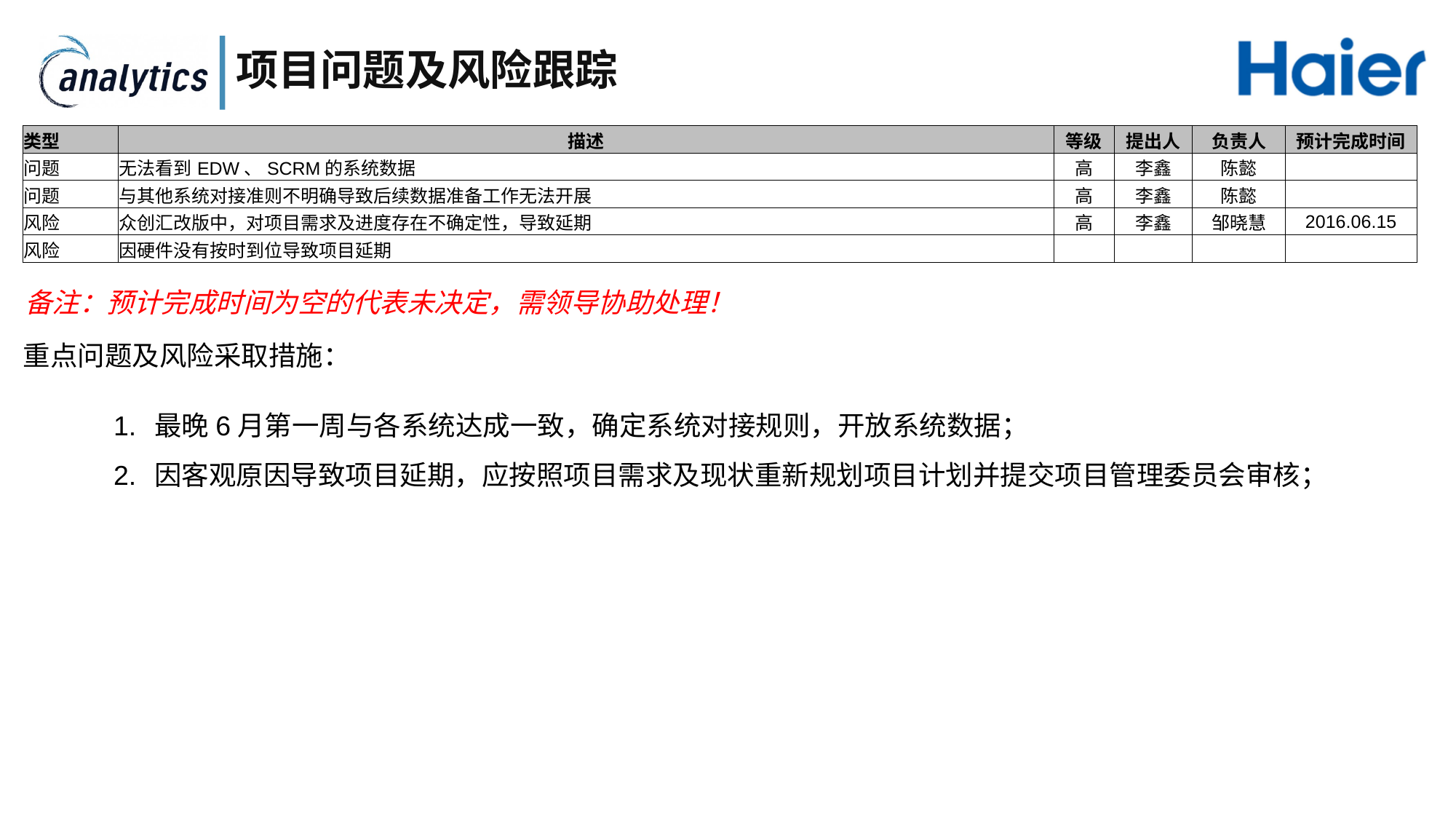

# 项目问题及风险跟踪
| 类型 | 描述 | 等级 | 提出人 | 负责人 | 预计完成时间 |
| --- | --- | --- | --- | --- | --- |
| 问题 | 无法看到EDW、SCRM的系统数据 | 高 | 李鑫 | 陈懿 |  |
| 问题 | 与其他系统对接准则不明确导致后续数据准备工作无法开展 | 高 | 李鑫 | 陈懿 |  |
| 风险 | 众创汇改版中，对项目需求及进度存在不确定性，导致延期 | 高 | 李鑫 | 邹晓慧 | 2016.06.15 |
| 风险 | 因硬件没有按时到位导致项目延期 |  |  |  |  |
备注：预计完成时间为空的代表未决定，需领导协助处理！
重点问题及风险采取措施：
最晚6月第一周与各系统达成一致，确定系统对接规则，开放系统数据；
因客观原因导致项目延期，应按照项目需求及现状重新规划项目计划并提交项目管理委员会审核；